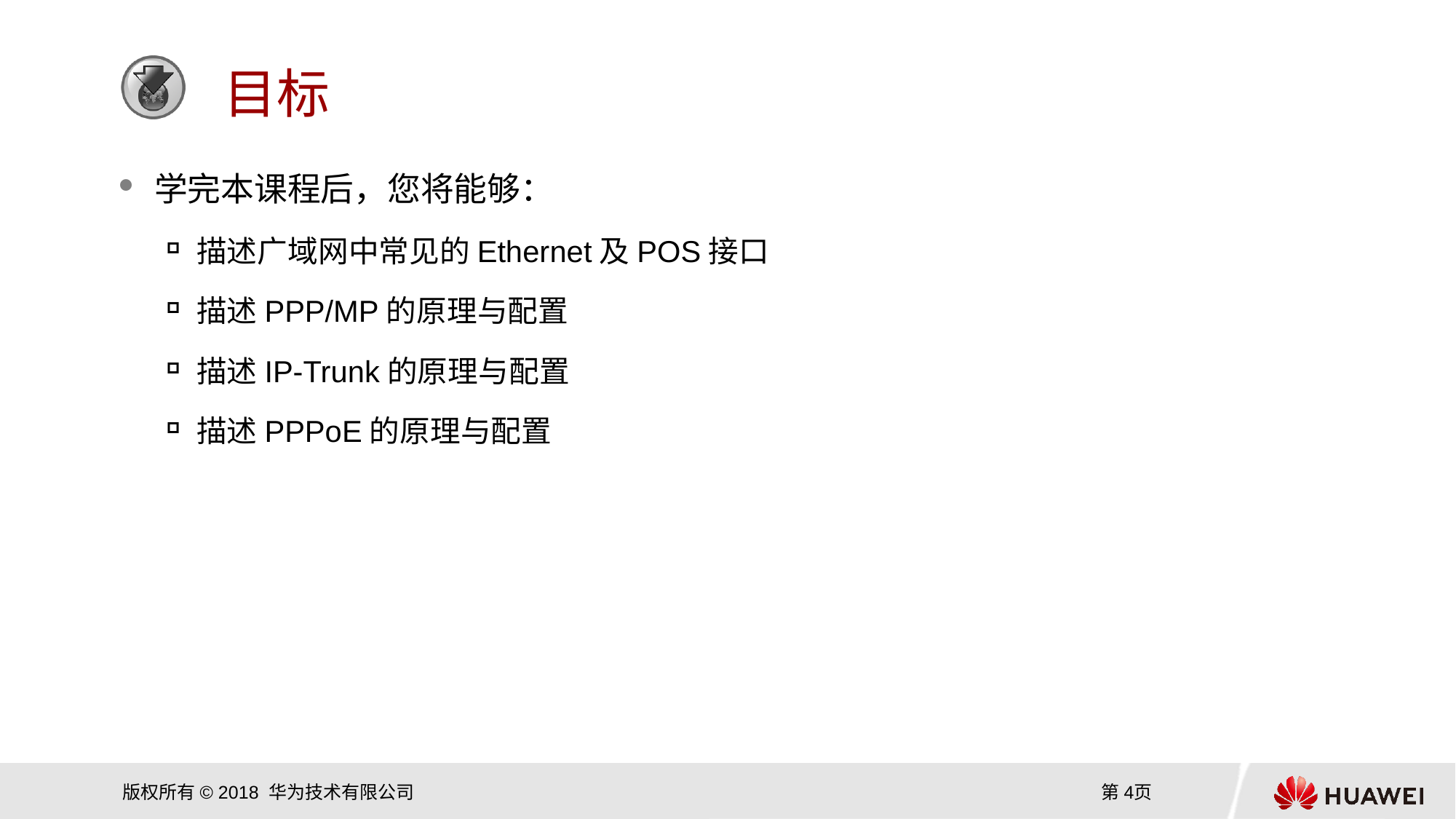

学完本课程后，您将能够：
描述广域网中常见的Ethernet及POS接口
描述PPP/MP的原理与配置
描述IP-Trunk的原理与配置
描述PPPoE的原理与配置